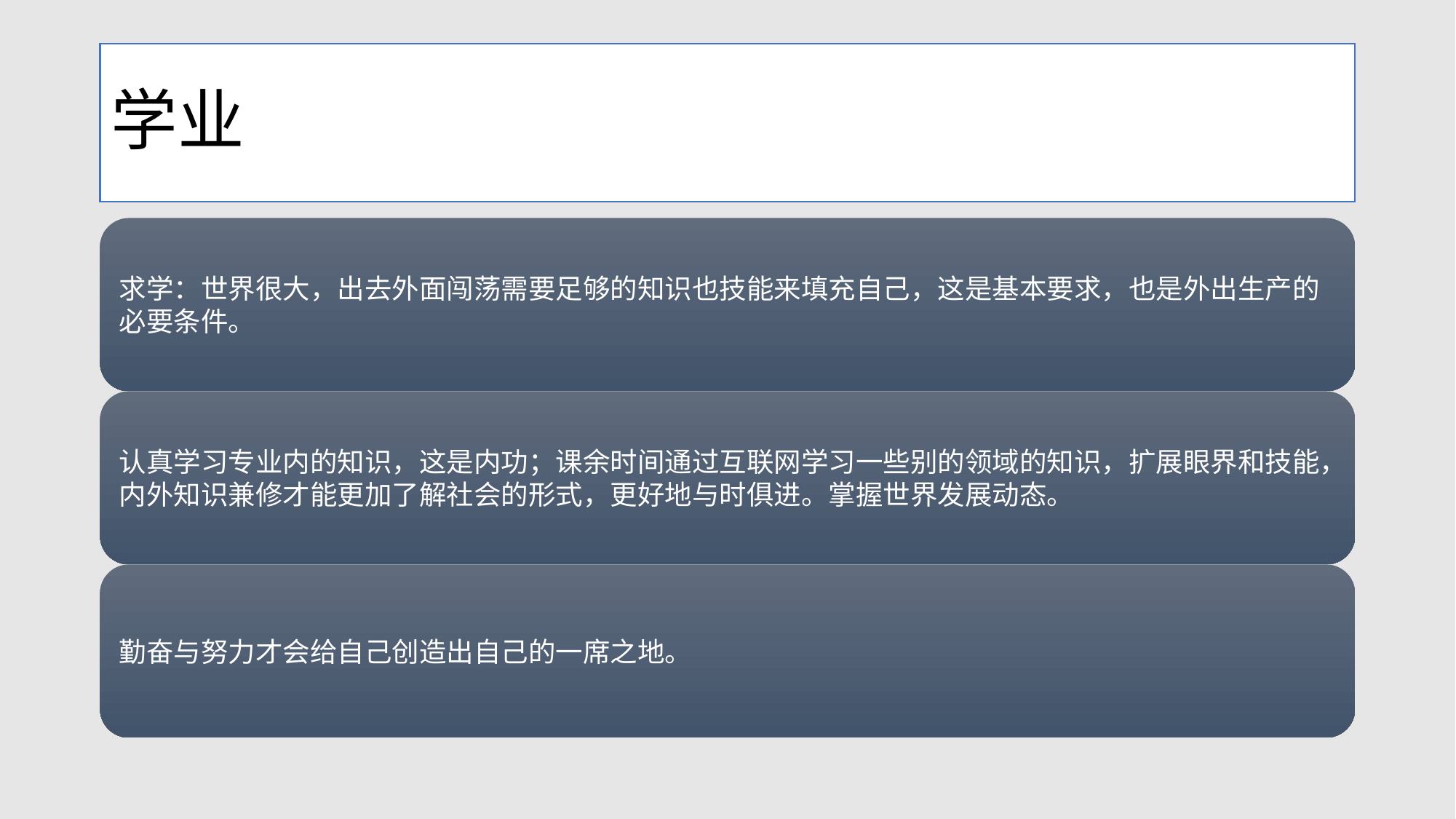

# 学业
求学：世界很大，出去外面闯荡需要足够的知识也技能来填充自己，这是基本要求，也是外出生产的必要条件。
认真学习专业内的知识，这是内功；课余时间通过互联网学习一些别的领域的知识，扩展眼界和技能，内外知识兼修才能更加了解社会的形式，更好地与时俱进。掌握世界发展动态。
勤奋与努力才会给自己创造出自己的一席之地。